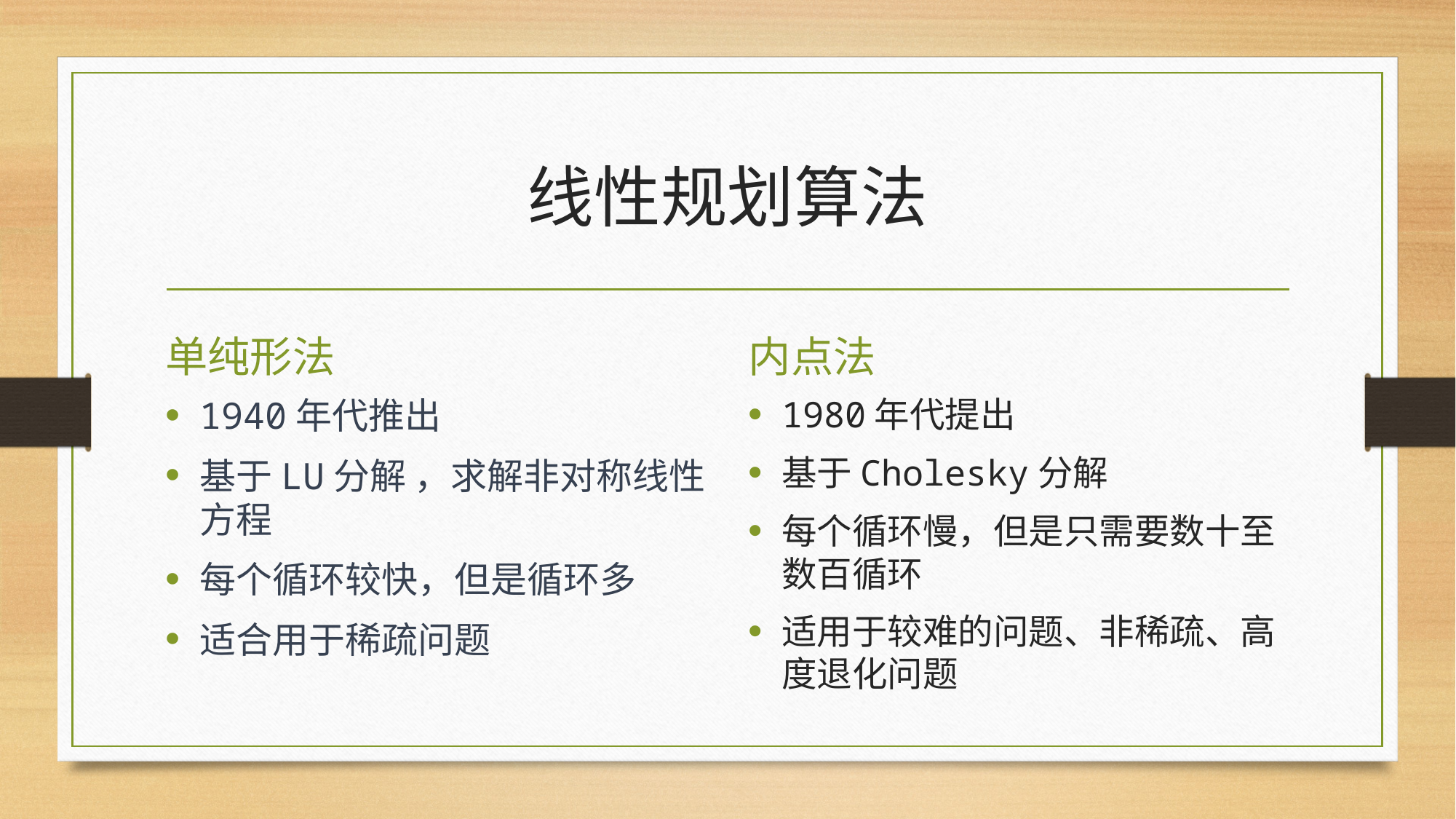

# 线性规划算法
单纯形法
内点法
1940年代推出
基于LU分解 ，求解非对称线性方程
每个循环较快，但是循环多
适合用于稀疏问题

1980年代提出
基于Cholesky分解
每个循环慢，但是只需要数十至数百循环
适用于较难的问题、非稀疏、高度退化问题